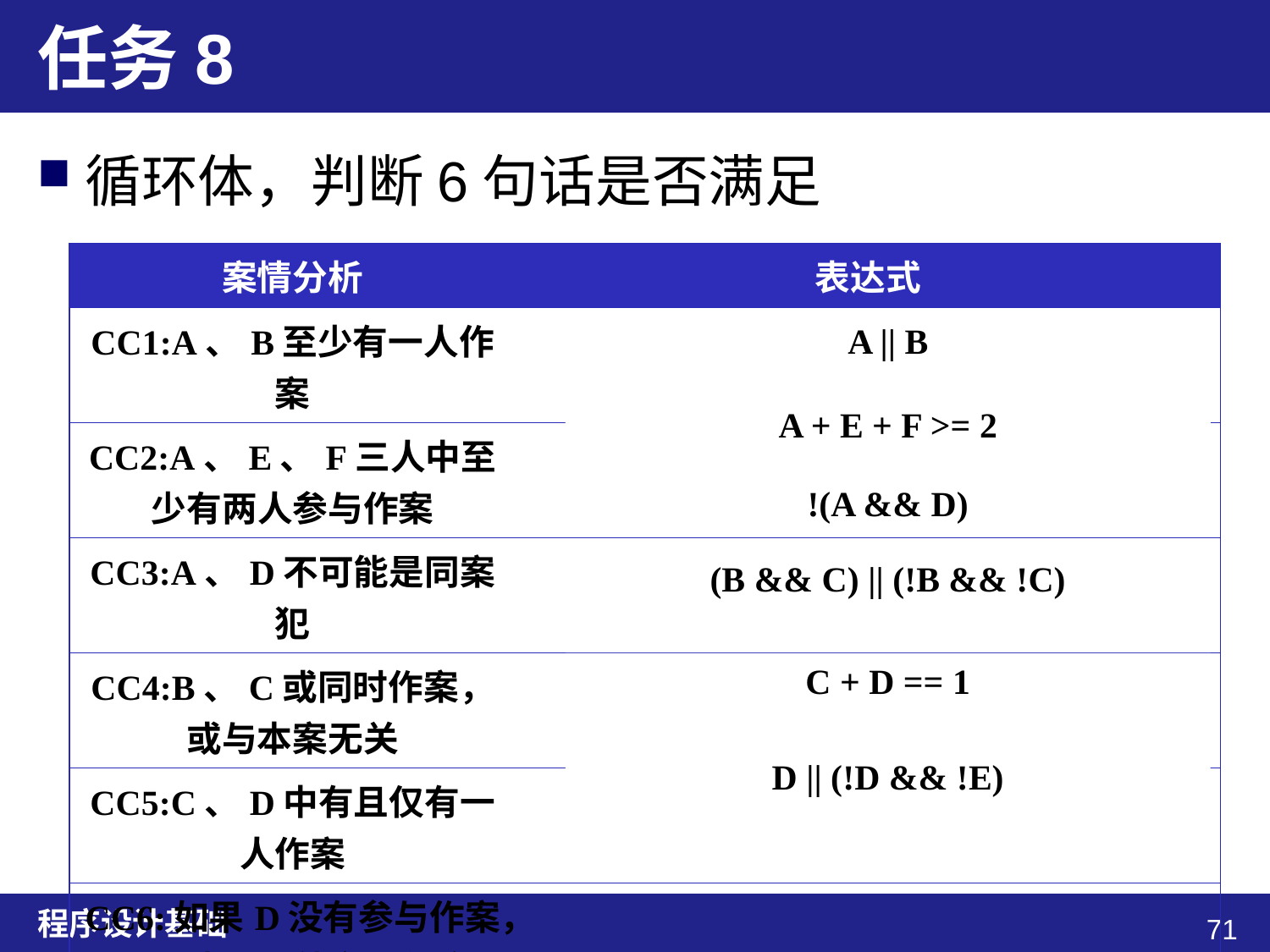

# 任务8
循环体，判断6句话是否满足
| 案情分析 | 表达式 |
| --- | --- |
| CC1:A、B至少有一人作案 |  |
| CC2:A、E、F三人中至少有两人参与作案 |  |
| CC3:A、D不可能是同案犯 |  |
| CC4:B、C或同时作案，或与本案无关 |  |
| CC5:C、D中有且仅有一人作案 |  |
| CC6:如果D没有参与作案，则E也不可能参与作案 |  |
A || B
(A && E) || (A && F) || (E && F)
A + E + F >= 2
!(A && D)
(B && C) || (!B && !C)
C + D == 1
(C && !D) || (D && !C)
D || (!D && !E)